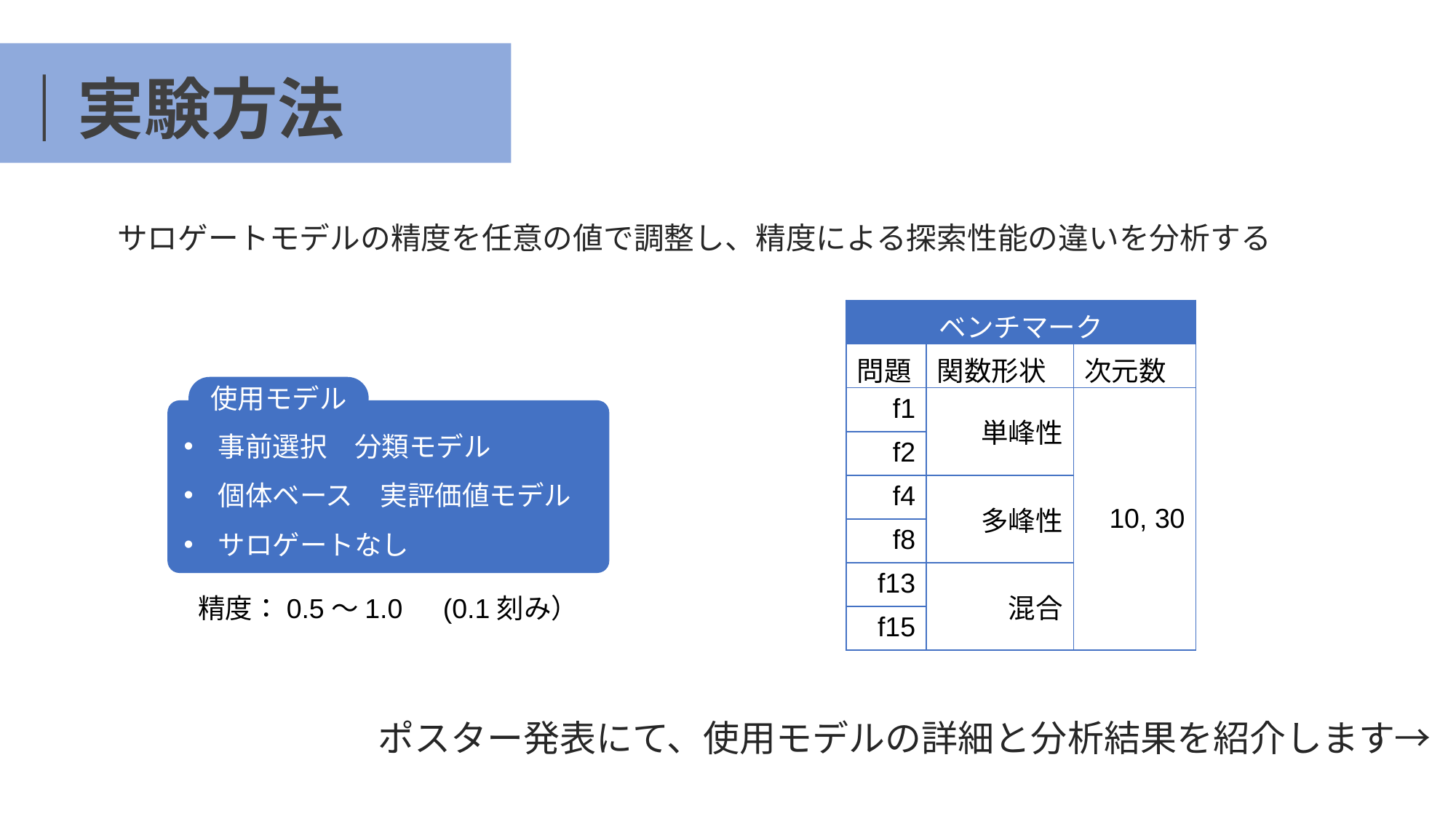

# ｜実験方法
サロゲートモデルの精度を任意の値で調整し、精度による探索性能の違いを分析する
| ベンチマーク |  |  |
| --- | --- | --- |
| 問題 | 関数形状 | 次元数 |
| f1 | 単峰性 | 10, 30 |
| f2 |  |  |
| f4 | 多峰性 |  |
| f8 |  |  |
| f13 | 混合 |  |
| f15 |  |  |
使用モデル
事前選択　分類モデル
個体ベース　実評価値モデル
サロゲートなし
精度：0.5〜1.0　(0.1刻み）
ポスター発表にて、使用モデルの詳細と分析結果を紹介します→